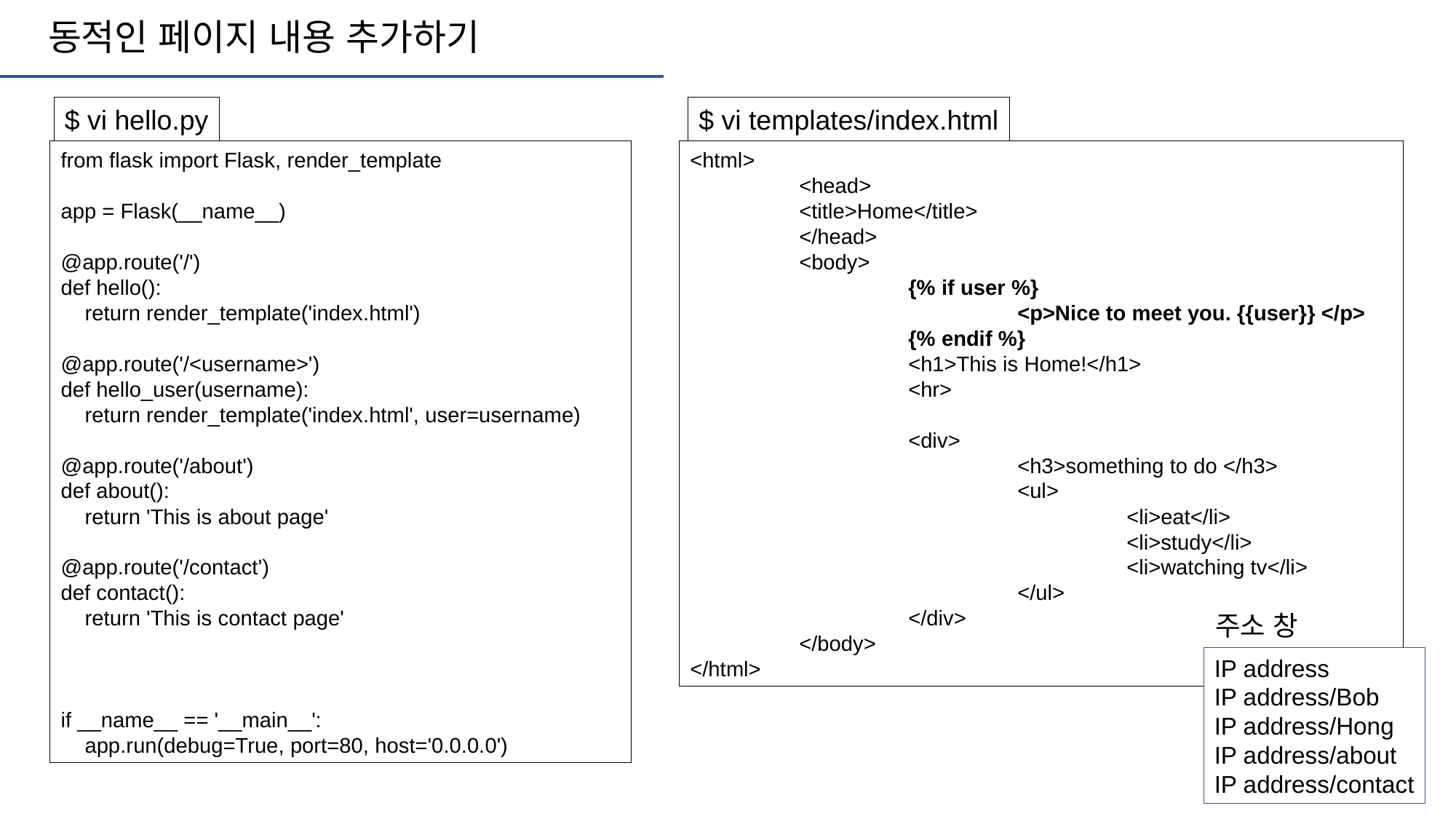

동적인 페이지 내용 추가하기
$ vi hello.py
$ vi templates/index.html
from flask import Flask, render_template

app = Flask(__name__)

@app.route('/')
def hello():
    return render_template('index.html')

@app.route('/<username>')
def hello_user(username):
    return render_template('index.html', user=username)

@app.route('/about')
def about():
    return 'This is about page'

@app.route('/contact')
def contact():
    return 'This is contact page'

if __name__ == '__main__':
    app.run(debug=True, port=80, host='0.0.0.0')
<html>
	<head>
	<title>Home</title>
	</head>
	<body>
		{% if user %}
			<p>Nice to meet you. {{user}} </p>
		{% endif %}
		<h1>This is Home!</h1>
		<hr>

		<div>
			<h3>something to do </h3>
			<ul>
				<li>eat</li>
				<li>study</li>
				<li>watching tv</li>
			</ul>
		</div>
	</body>
</html>
주소 창
IP address
IP address/Bob
IP address/Hong
IP address/about
IP address/contact